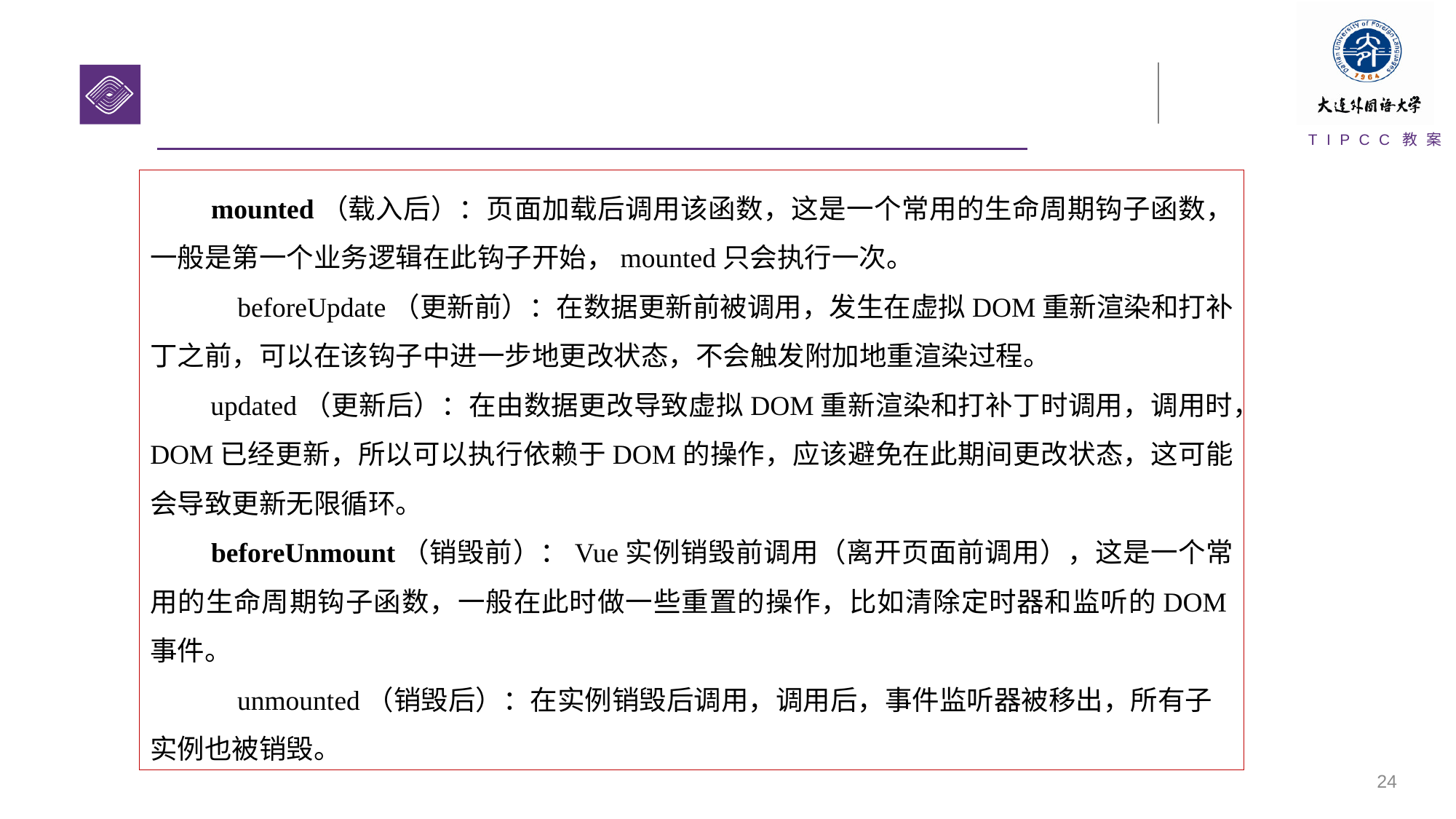

mounted（载入后）：页面加载后调用该函数，这是一个常用的生命周期钩子函数，一般是第一个业务逻辑在此钩子开始，mounted只会执行一次。
        beforeUpdate（更新前）：在数据更新前被调用，发生在虚拟DOM重新渲染和打补丁之前，可以在该钩子中进一步地更改状态，不会触发附加地重渲染过程。
    updated（更新后）：在由数据更改导致虚拟DOM重新渲染和打补丁时调用，调用时，DOM已经更新，所以可以执行依赖于DOM的操作，应该避免在此期间更改状态，这可能会导致更新无限循环。
    beforeUnmount（销毁前）：Vue实例销毁前调用（离开页面前调用），这是一个常用的生命周期钩子函数，一般在此时做一些重置的操作，比如清除定时器和监听的DOM事件。
        unmounted（销毁后）：在实例销毁后调用，调用后，事件监听器被移出，所有子实例也被销毁。
24